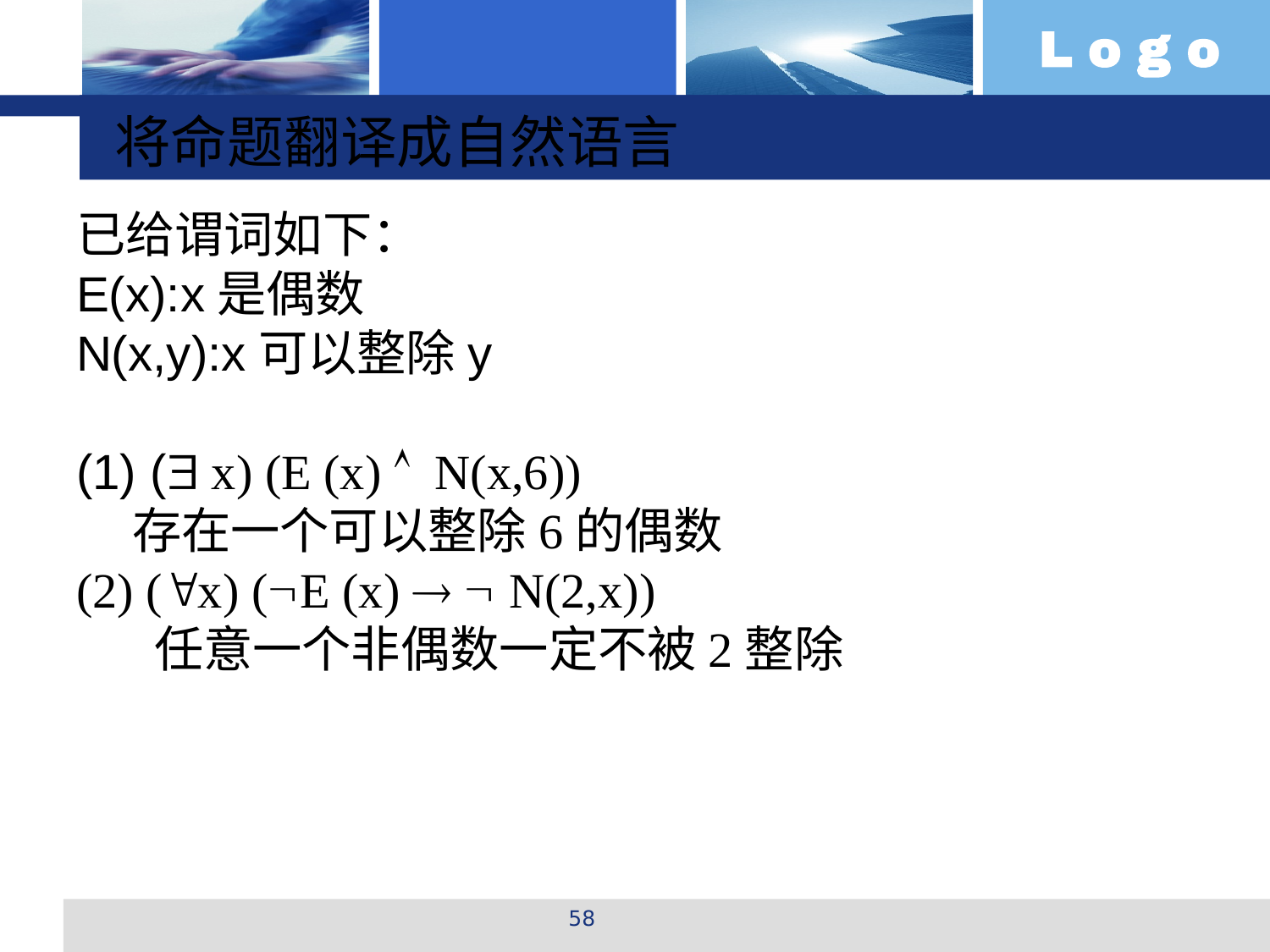

将命题翻译成自然语言
已给谓词如下：
E(x):x是偶数
N(x,y):x可以整除y

(1) (∃ x) (E (x) ∧  N(x,6))
    存在一个可以整除6的偶数
(2) (∀x) (¬E (x) → ¬ N(2,x))
      任意一个非偶数一定不被2整除
58